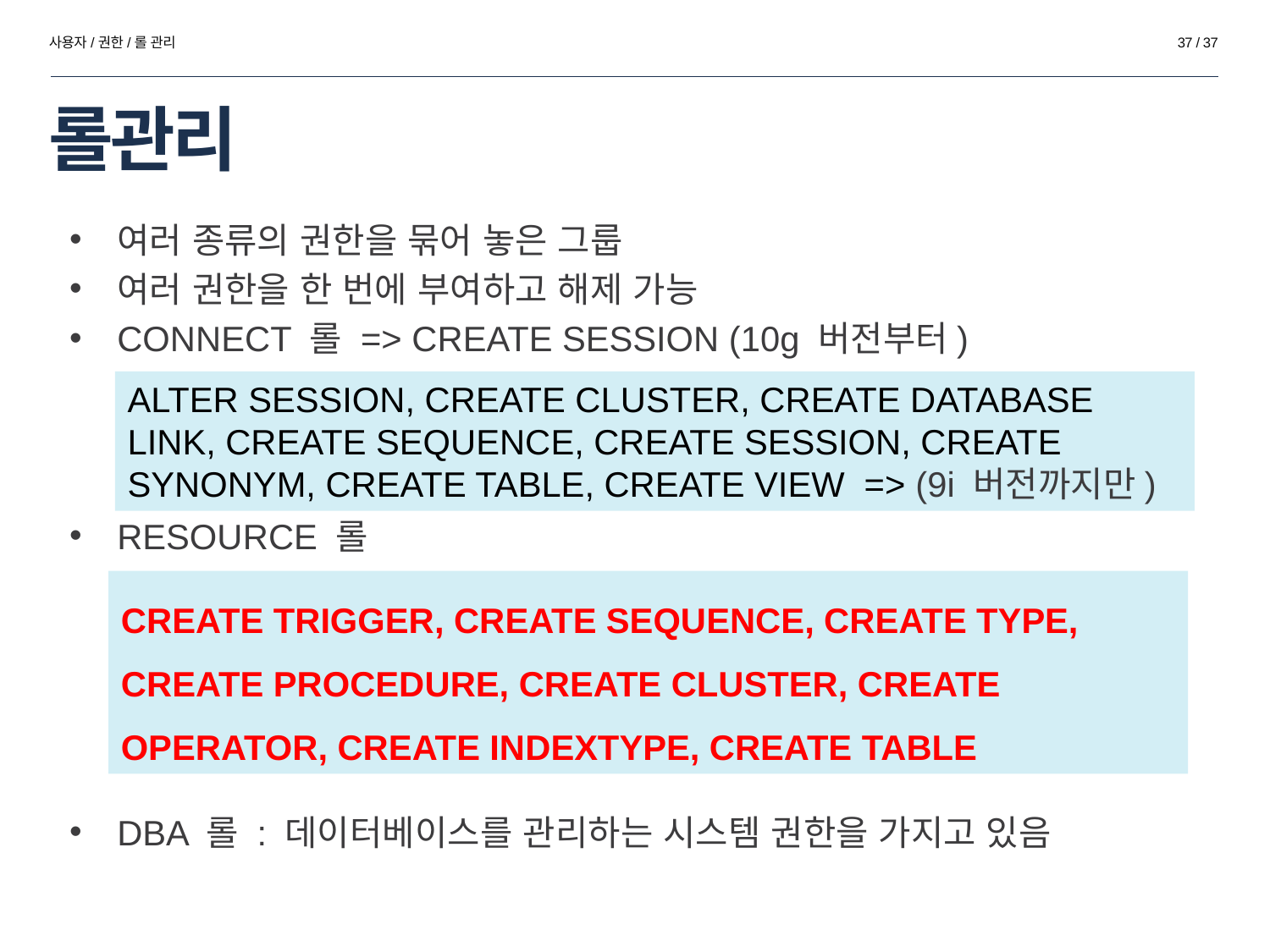

사용자/권한/롤 관리
37 / 37
# 롤관리

여러 종류의 권한을 묶어 놓은 그룹
여러 권한을 한 번에 부여하고 해제 가능
CONNECT 롤 => CREATE SESSION (10g 버전부터)

RESOURCE 롤

DBA 롤 : 데이터베이스를 관리하는 시스템 권한을 가지고 있음

ALTER SESSION, CREATE CLUSTER, CREATE DATABASE LINK, CREATE SEQUENCE, CREATE SESSION, CREATE SYNONYM, CREATE TABLE, CREATE VIEW  => (9i 버전까지만)
CREATE TRIGGER, CREATE SEQUENCE, CREATE TYPE, CREATE PROCEDURE, CREATE CLUSTER, CREATE OPERATOR, CREATE INDEXTYPE, CREATE TABLE